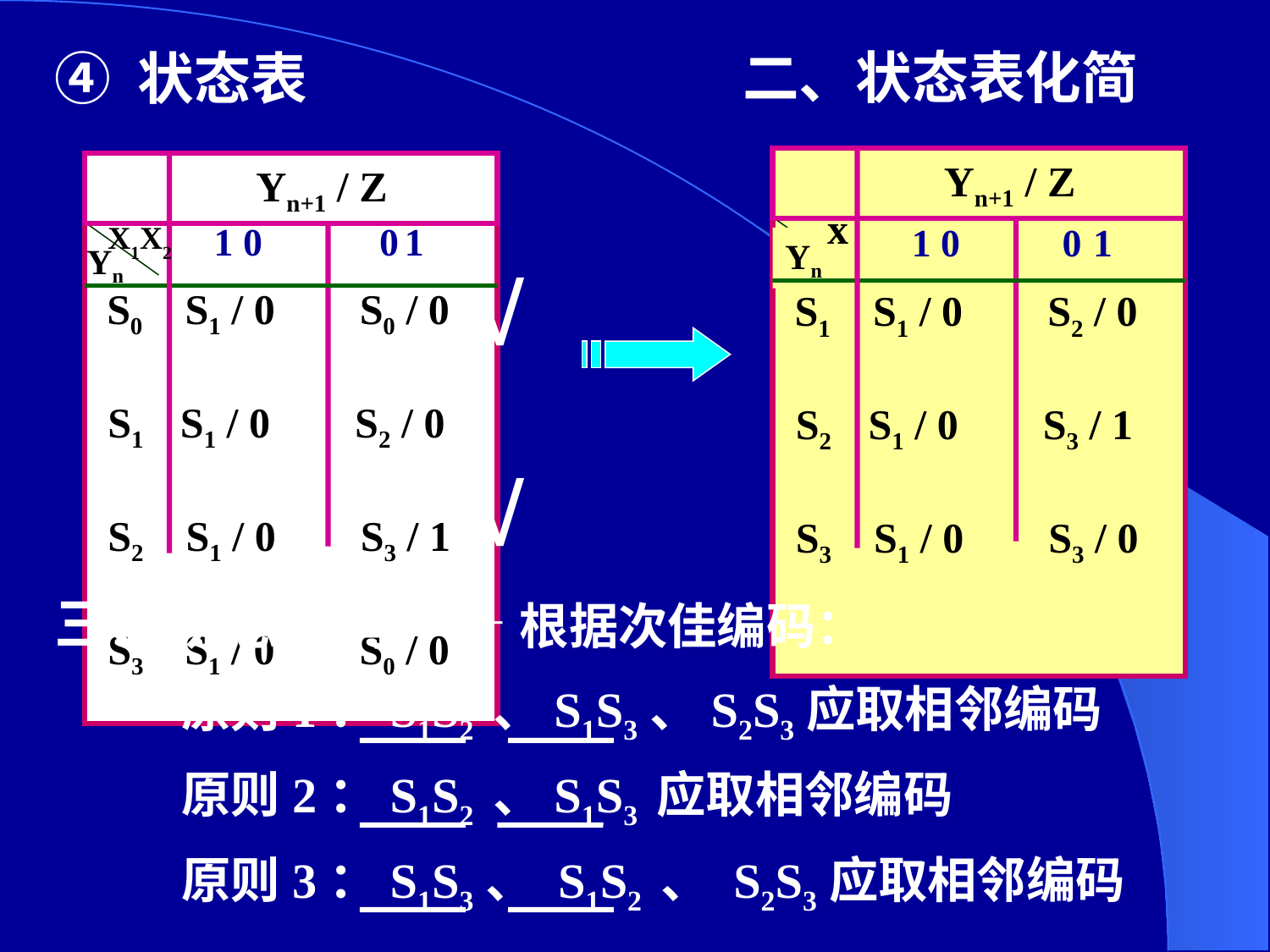

二、状态表化简
④ 状态表
               Yn+1 / Z

x

             1 0               0  1
 S1    S1 / 0        S2 / 0
 S2      S1 / 0        S3 / 1
 S3    S1 / 0        S3 / 0

Yn

               Yn+1 / Z

X1X2

            1 0            0 1
 S0    S1 / 0        S0 / 0
 S1      S1 / 0        S2 / 0
 S2    S1 / 0        S3 / 1
 S3      S1 / 0        S0 / 0

Yn

√

√
三、状态编码—— 根据次佳编码：
原则1：S1S2 、S1S3、S2S3应取相邻编码
原则2：S1S2 、S1S3 应取相邻编码
原则3：S1S3、 S1S2 、 S2S3应取相邻编码